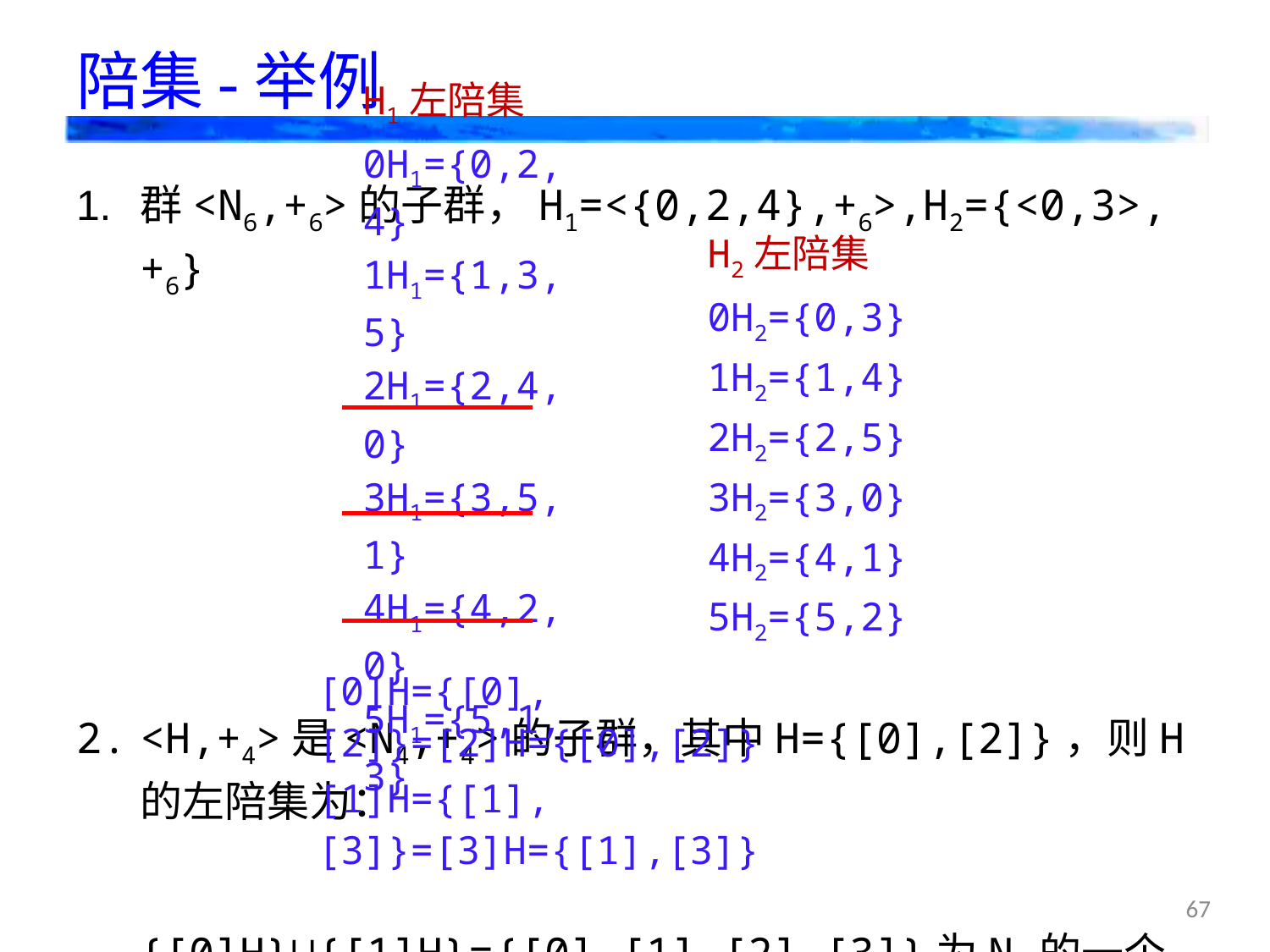

# 陪集-举例
群<N6,+6>的子群，H1=<{0,2,4},+6>,H2={<0,3>,+6}

<H,+4>是<N4,+4>的子群，其中H={[0],[2]}，则H的左陪集为：
{[0]H}∪{[1]H}={[0],[1],[2],[3]}为N4的一个划分。
H1左陪集
0H1={0,2,4}
1H1={1,3,5}
2H1={2,4,0}
3H1={3,5,1}
4H1={4,2,0}
5H1={5,1,3}
H2左陪集
0H2={0,3}
1H2={1,4}
2H2={2,5}
3H2={3,0}
4H2={4,1}
5H2={5,2}
[0]H={[0],[2]}=[2]H={[0],[2]}
[1]H={[1],[3]}=[3]H={[1],[3]}
67